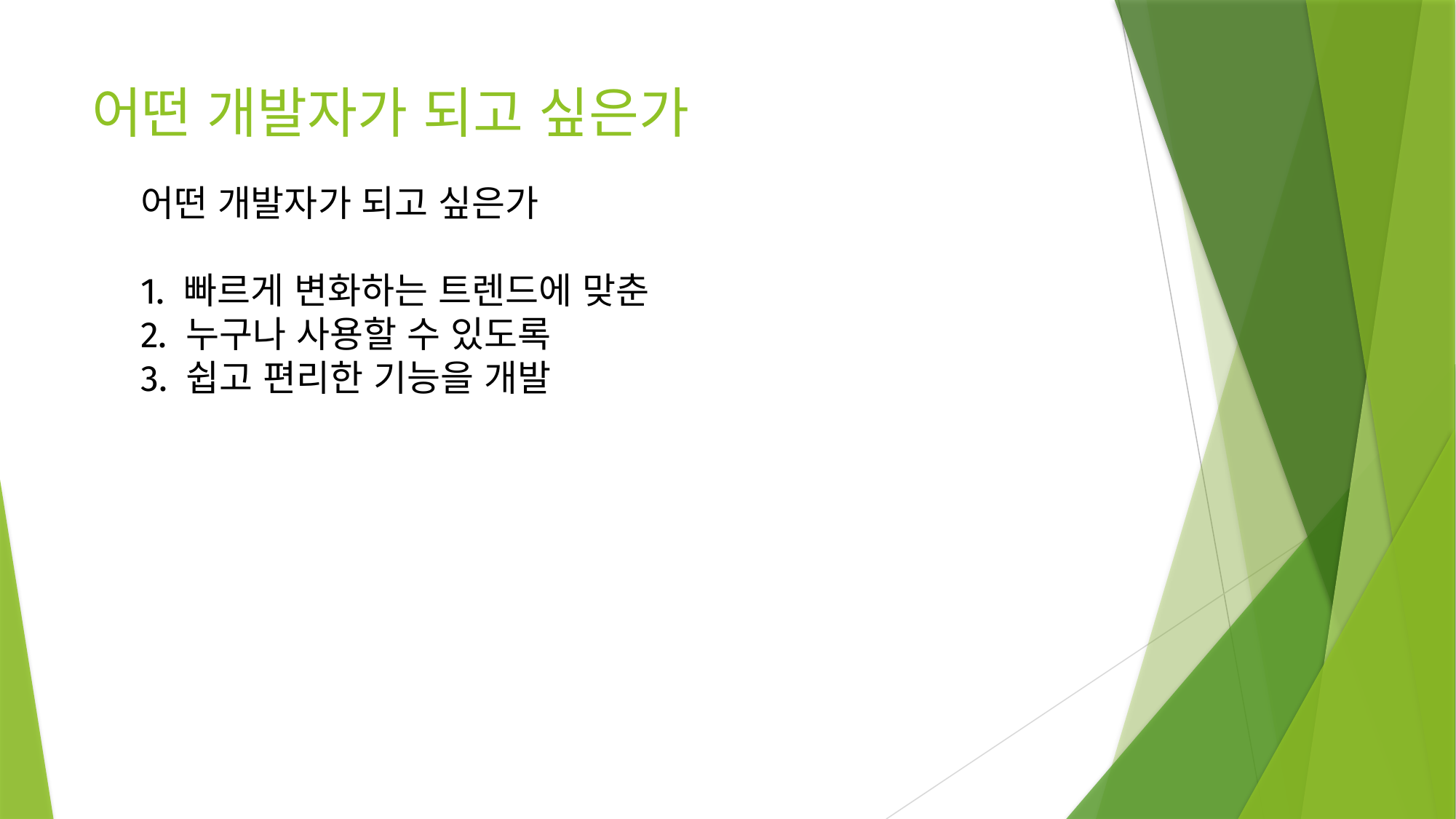

# 어떤 개발자가 되고 싶은가
어떤 개발자가 되고 싶은가

1. 빠르게 변화하는 트렌드에 맞춘
2. 누구나 사용할 수 있도록
3. 쉽고 편리한 기능을 개발